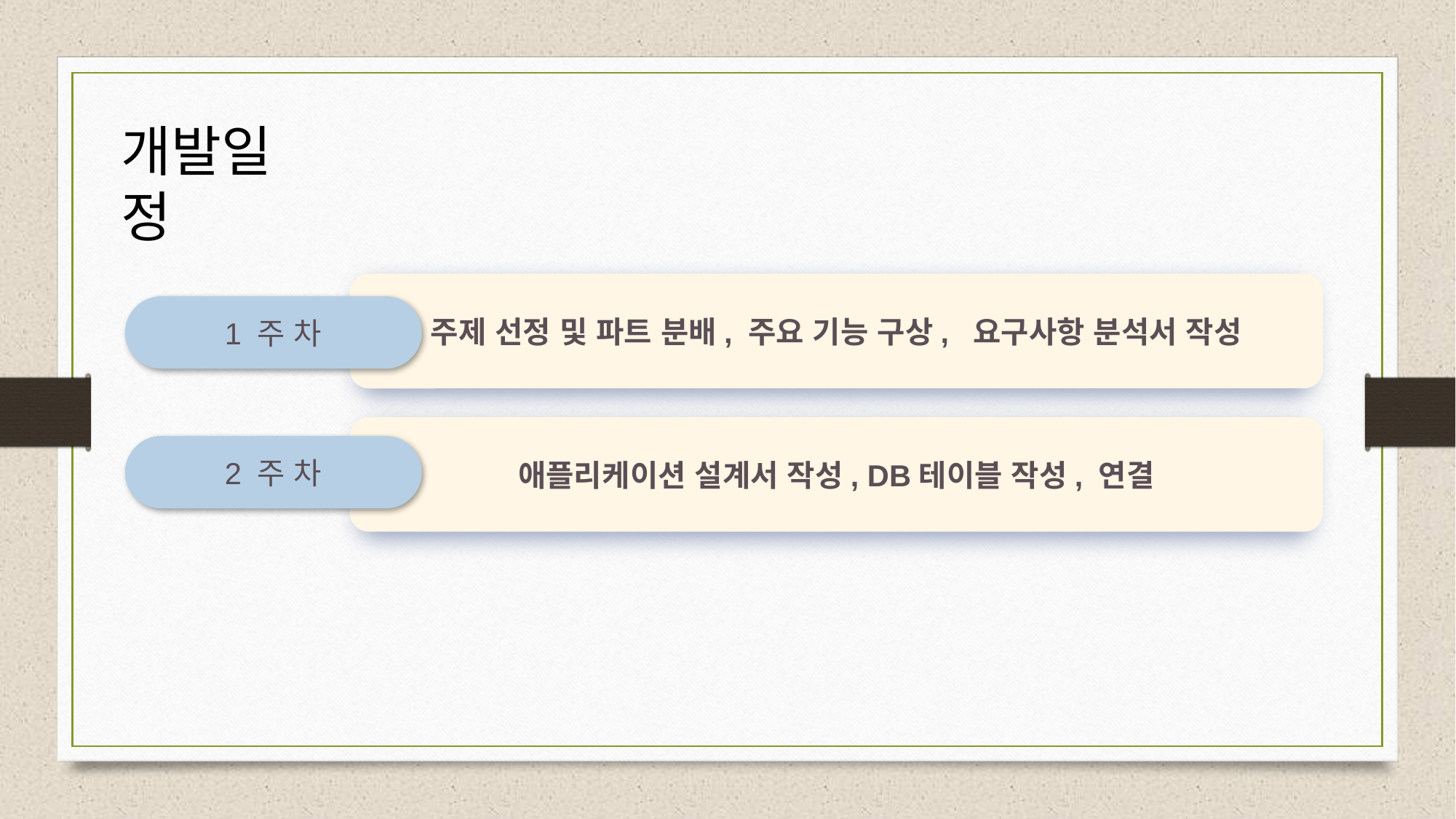

개발일정
주제 선정 및 파트 분배, 주요 기능 구상,  요구사항 분석서 작성
1 주 차
애플리케이션 설계서 작성, DB테이블 작성, 연결
2 주 차